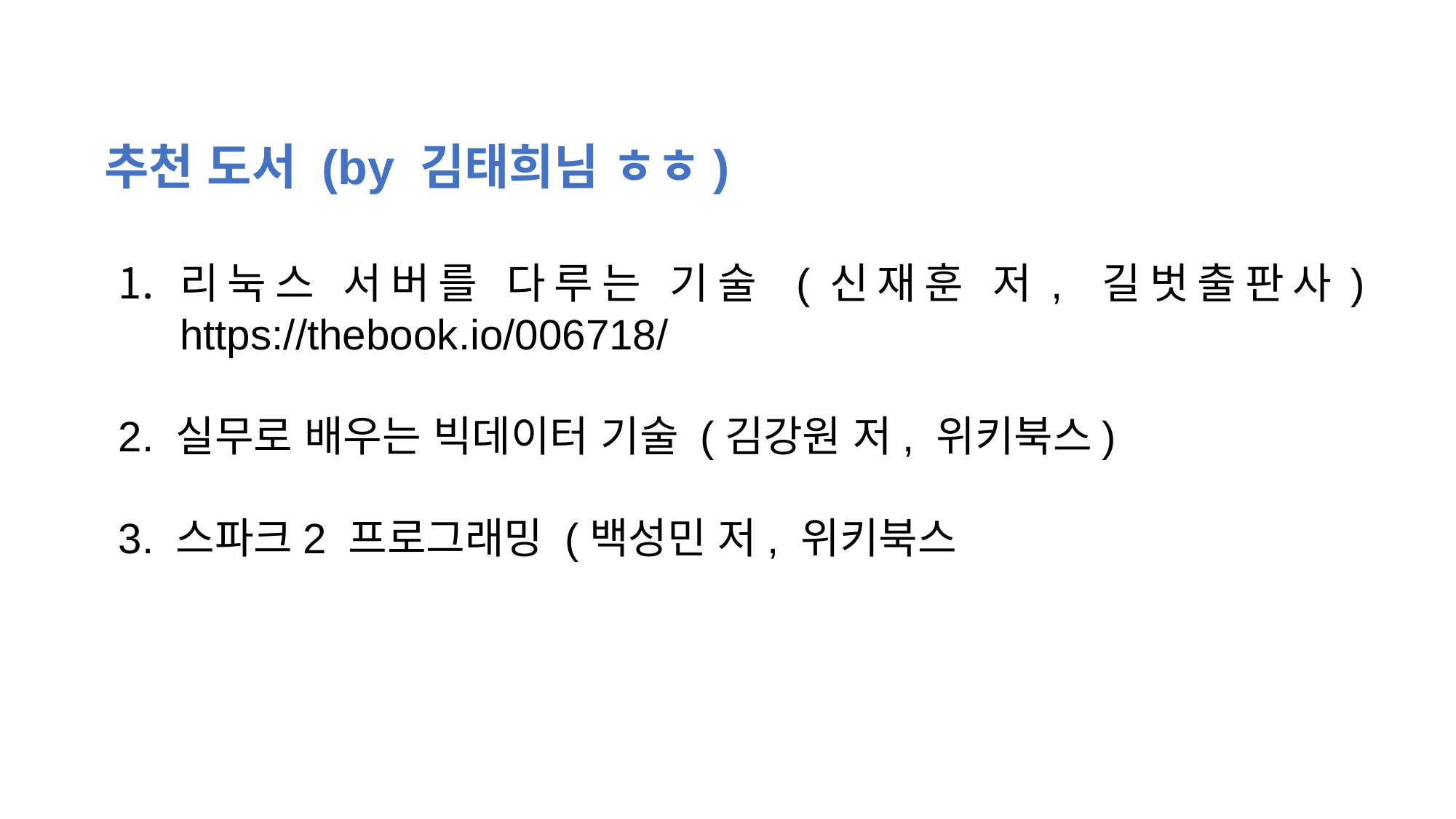

추천 도서 (by 김태희님 ㅎㅎ)

리눅스 서버를 다루는 기술 (신재훈 저, 길벗출판사)
https://thebook.io/006718/

2. 실무로 배우는 빅데이터 기술 (김강원 저, 위키북스)

3. 스파크2 프로그래밍 (백성민 저, 위키북스